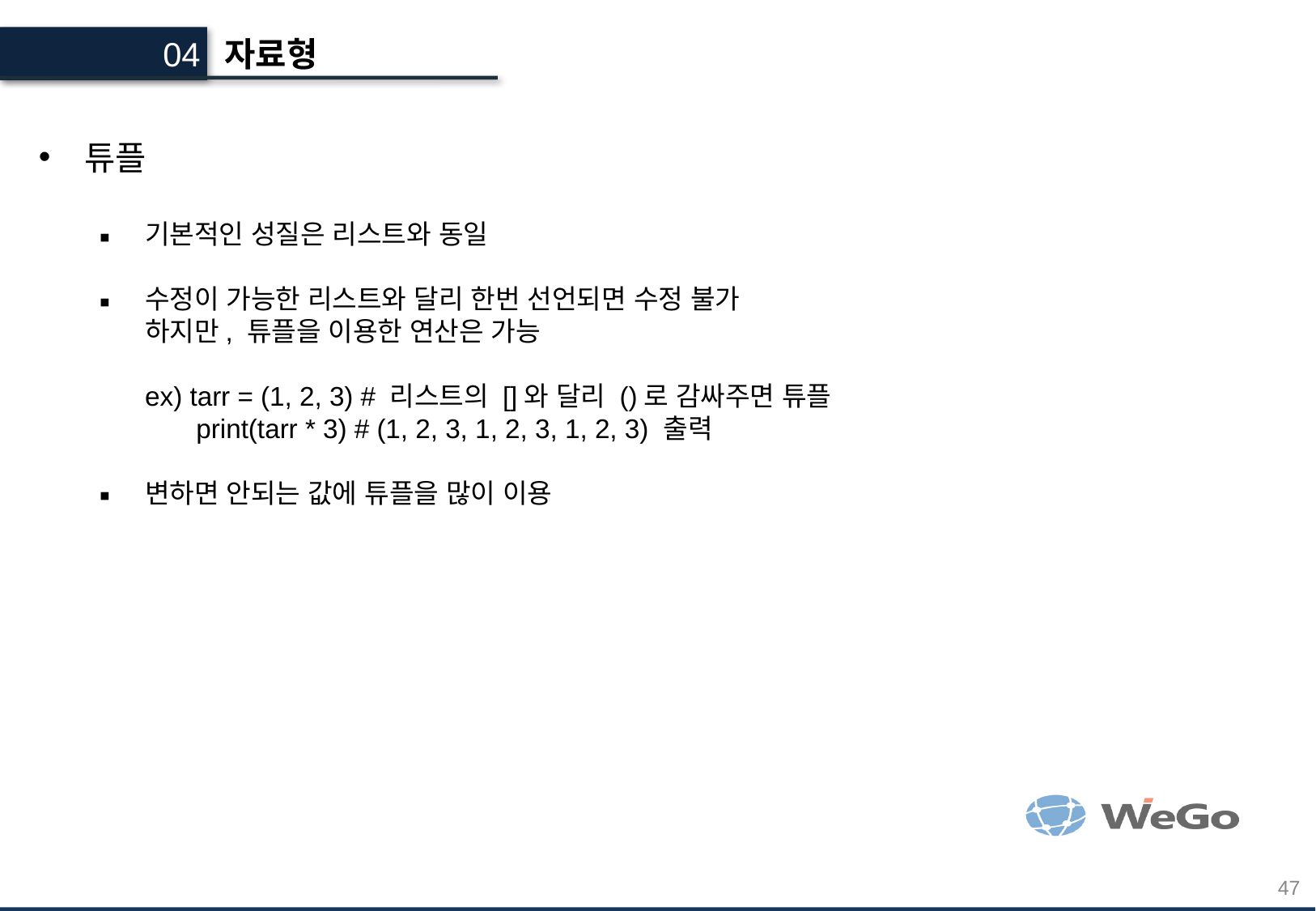

04
자료형
튜플

기본적인 성질은 리스트와 동일

수정이 가능한 리스트와 달리 한번 선언되면 수정 불가
하지만, 튜플을 이용한 연산은 가능
ex) tarr = (1, 2, 3) # 리스트의 []와 달리 ()로 감싸주면 튜플
      print(tarr * 3) # (1, 2, 3, 1, 2, 3, 1, 2, 3) 출력
변하면 안되는 값에 튜플을 많이 이용

47